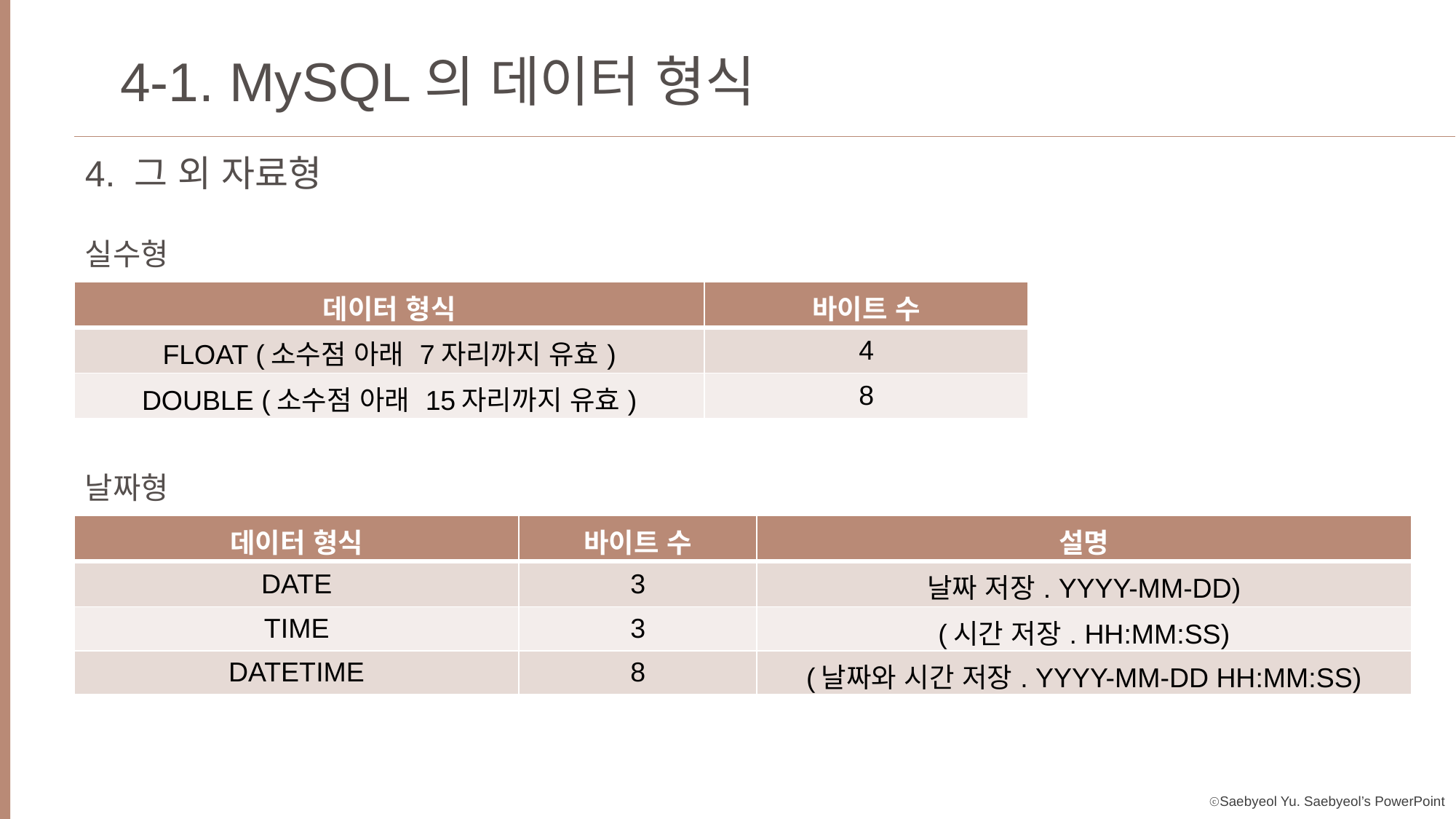

4-1. MySQL의 데이터 형식
4. 그 외 자료형
실수형
1
| 데이터 형식 | 바이트 수 |
| --- | --- |
| FLOAT (소수점 아래 7자리까지 유효) | 4 |
| DOUBLE (소수점 아래 15자리까지 유효) | 8 |
날짜형
| 데이터 형식 | 바이트 수 | 설명 |
| --- | --- | --- |
| DATE | 3 | 날짜 저장. YYYY-MM-DD) |
| TIME | 3 | (시간 저장. HH:MM:SS) |
| DATETIME | 8 | (날짜와 시간 저장. YYYY-MM-DD HH:MM:SS) |